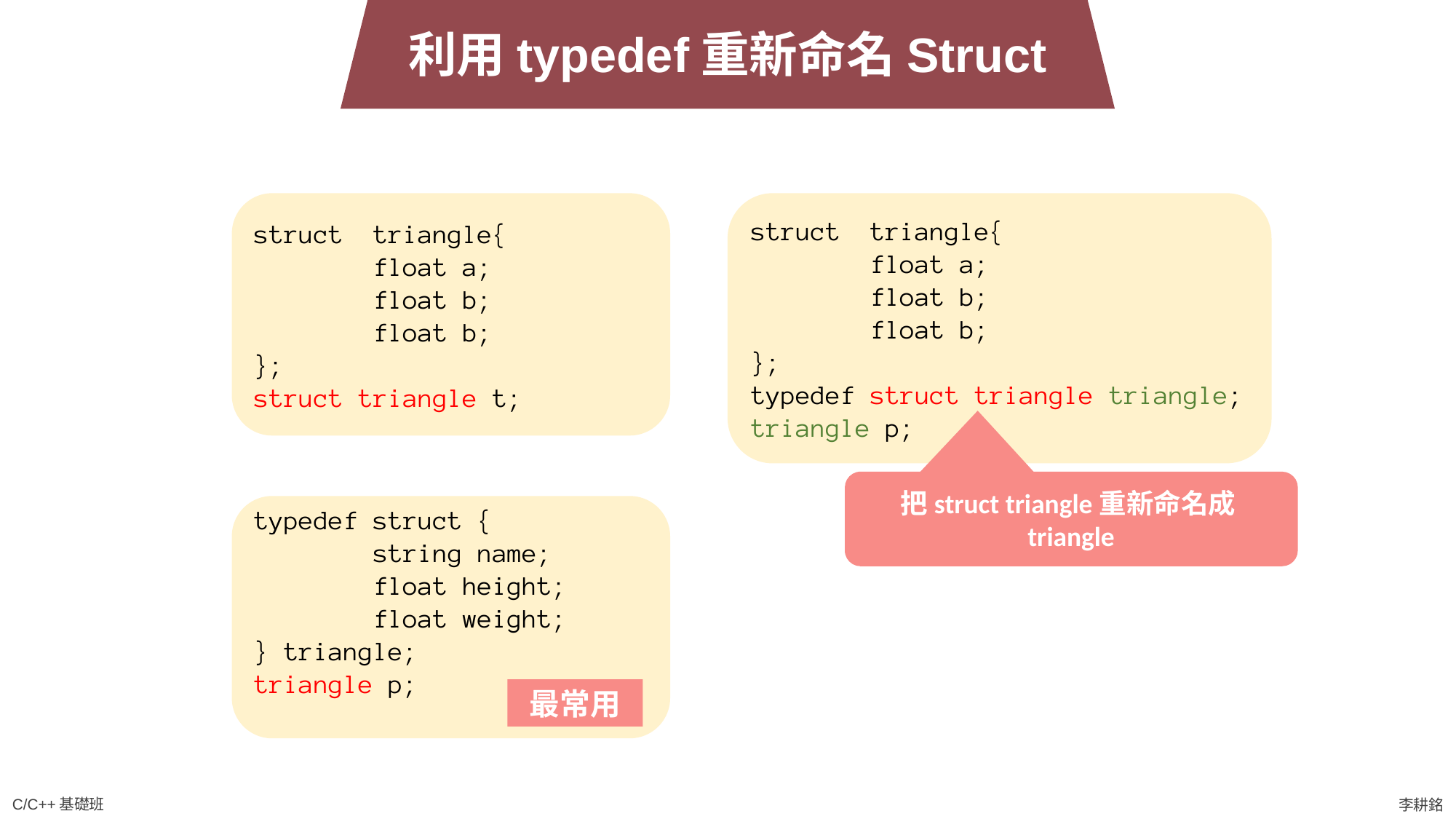

利用typedef重新命名Struct
struct  triangle{
        float a;
        float b;
        float b;
};
struct triangle t;
struct  triangle{
        float a;
        float b;
        float b;
};
typedef struct triangle triangle;
triangle p;
把struct triangle重新命名成triangle
typedef struct {
        string name;
        float height;
        float weight;
} triangle;
triangle p;

最常用
C/C++基礎班
李耕銘